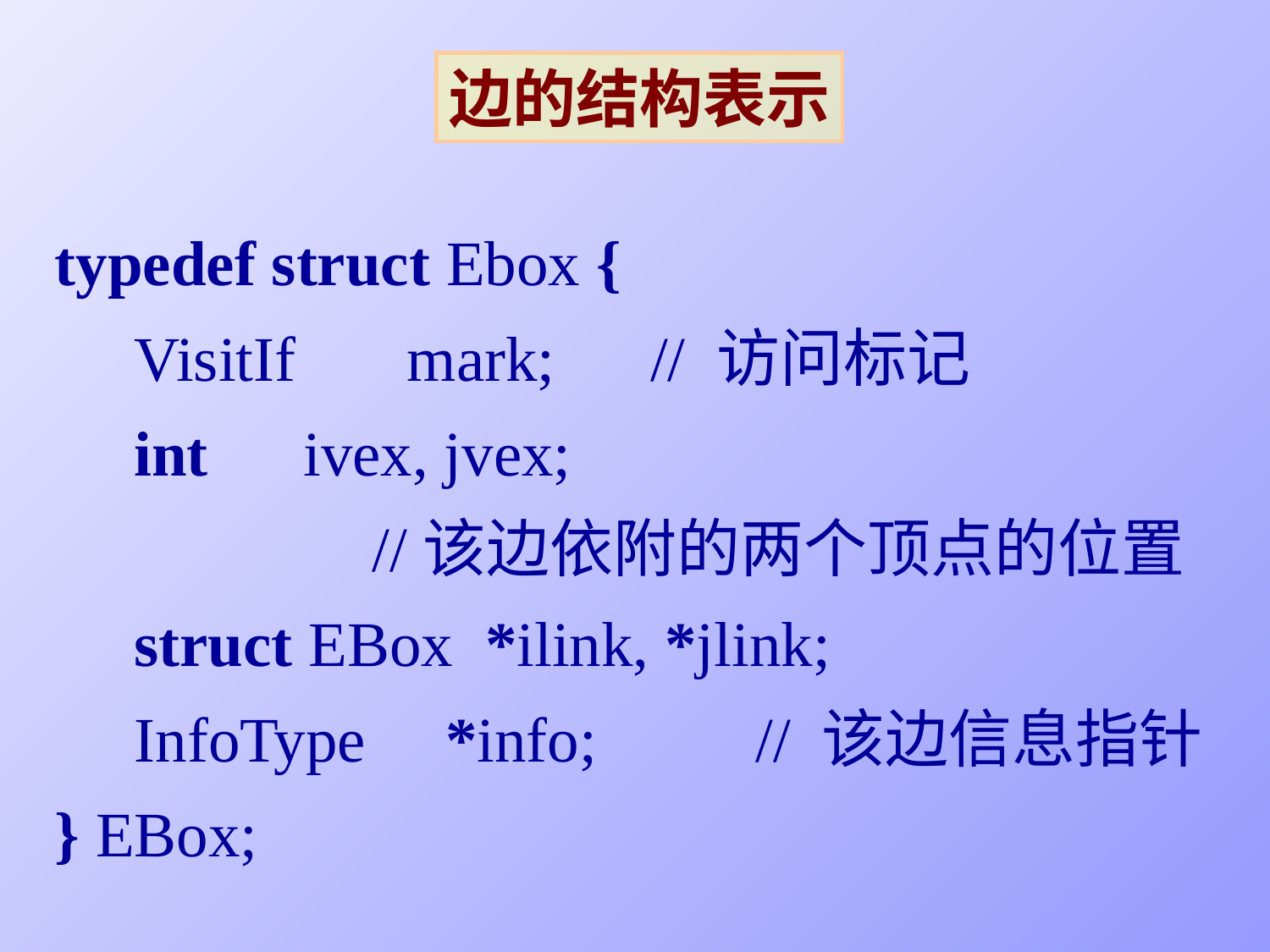

边的结构表示
typedef struct Ebox {
     VisitIf       mark;      // 访问标记
     int      ivex, jvex;
                    //该边依附的两个顶点的位置
     struct EBox  *ilink, *jlink;
     InfoType     *info;          // 该边信息指针
} EBox;